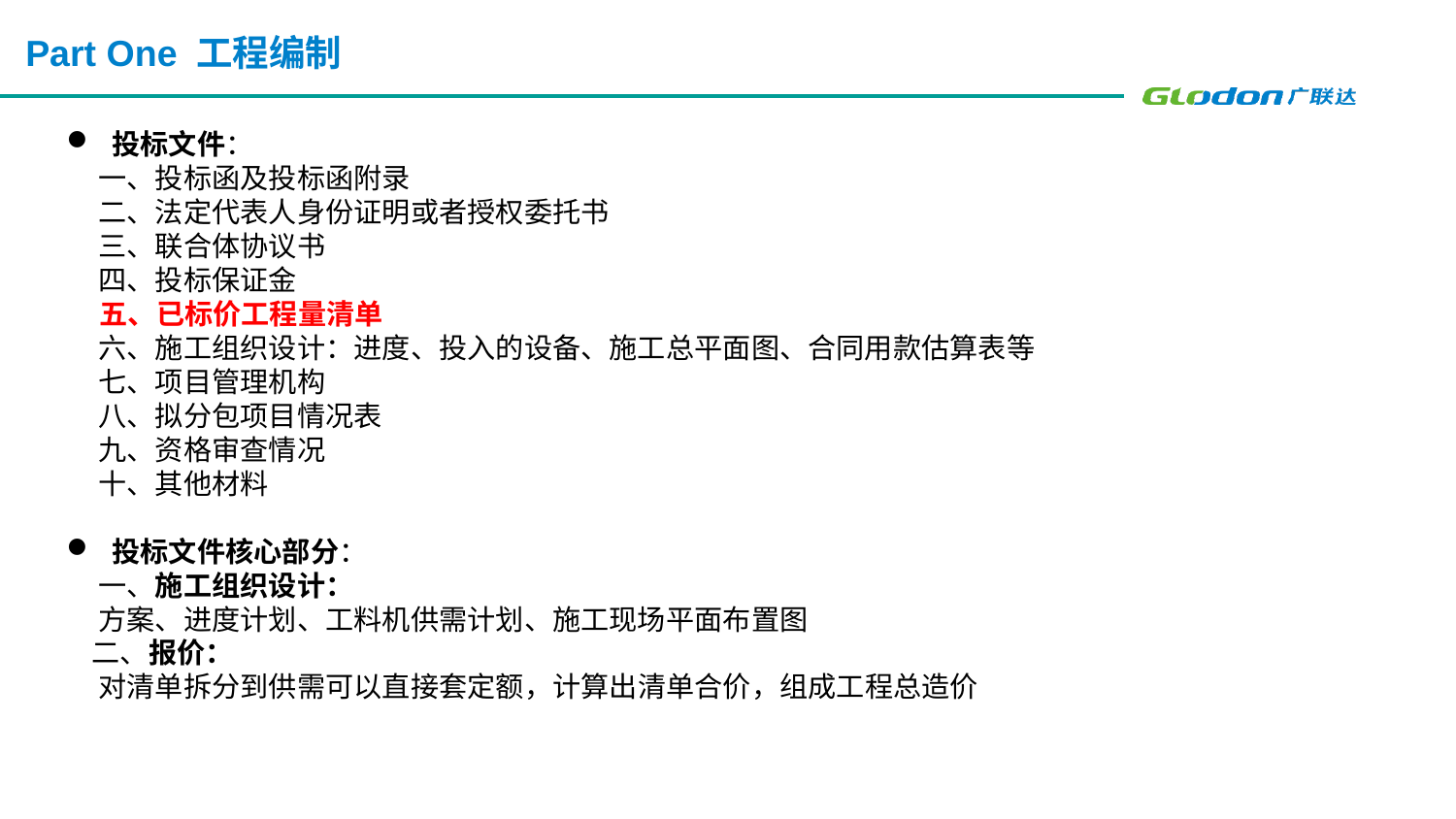

Part One 工程编制
投标文件：
    一、投标函及投标函附录
    二、法定代表人身份证明或者授权委托书
    三、联合体协议书
    四、投标保证金
    五、已标价工程量清单
    六、施工组织设计：进度、投入的设备、施工总平面图、合同用款估算表等
    七、项目管理机构
    八、拟分包项目情况表
    九、资格审查情况
    十、其他材料

投标文件核心部分：
    一、施工组织设计：
    方案、进度计划、工料机供需计划、施工现场平面布置图
    二、报价：
    对清单拆分到供需可以直接套定额，计算出清单合价，组成工程总造价